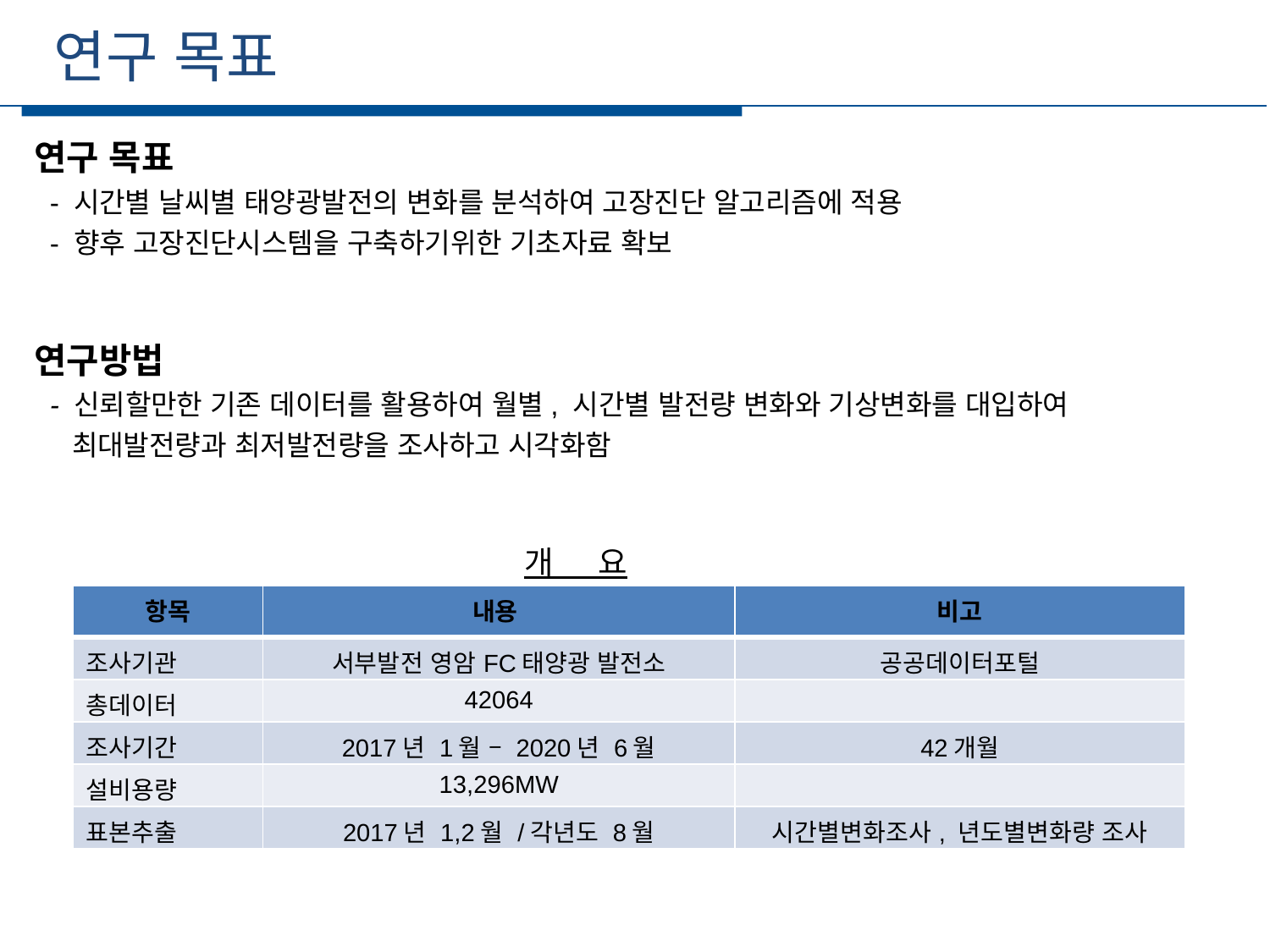

연구 목표

연구 목표
  - 시간별 날씨별 태양광발전의 변화를 분석하여 고장진단 알고리즘에 적용
  - 향후 고장진단시스템을 구축하기위한 기초자료 확보

연구방법
  - 신뢰할만한 기존 데이터를 활용하여 월별, 시간별 발전량 변화와 기상변화를 대입하여
    최대발전량과 최저발전량을 조사하고 시각화함
개     요
| 항목 | 내용 | 비고 |
| --- | --- | --- |
| 조사기관 | 서부발전 영암FC태양광 발전소 | 공공데이터포털 |
| 총데이터 | 42064 |  |
| 조사기간 | 2017년 1월 – 2020년 6월 | 42개월 |
| 설비용량 | 13,296MW |  |
| 표본추출 | 2017년 1,2월 /각년도 8월 | 시간별변화조사, 년도별변화량 조사 |